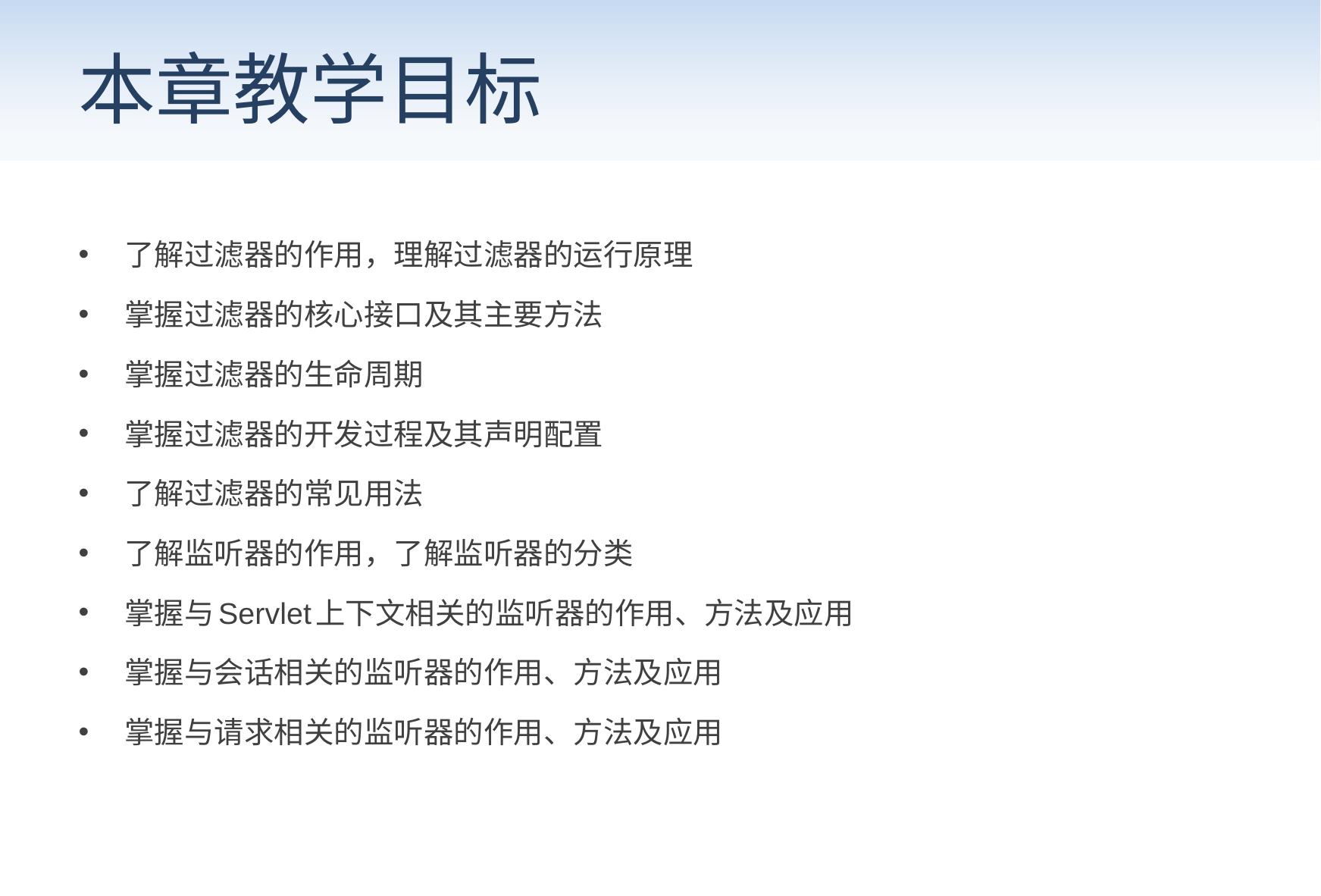

# 本章教学目标

了解过滤器的作用，理解过滤器的运行原理
掌握过滤器的核心接口及其主要方法
掌握过滤器的生命周期
掌握过滤器的开发过程及其声明配置
了解过滤器的常见用法
了解监听器的作用，了解监听器的分类
掌握与Servlet上下文相关的监听器的作用、方法及应用
掌握与会话相关的监听器的作用、方法及应用
掌握与请求相关的监听器的作用、方法及应用